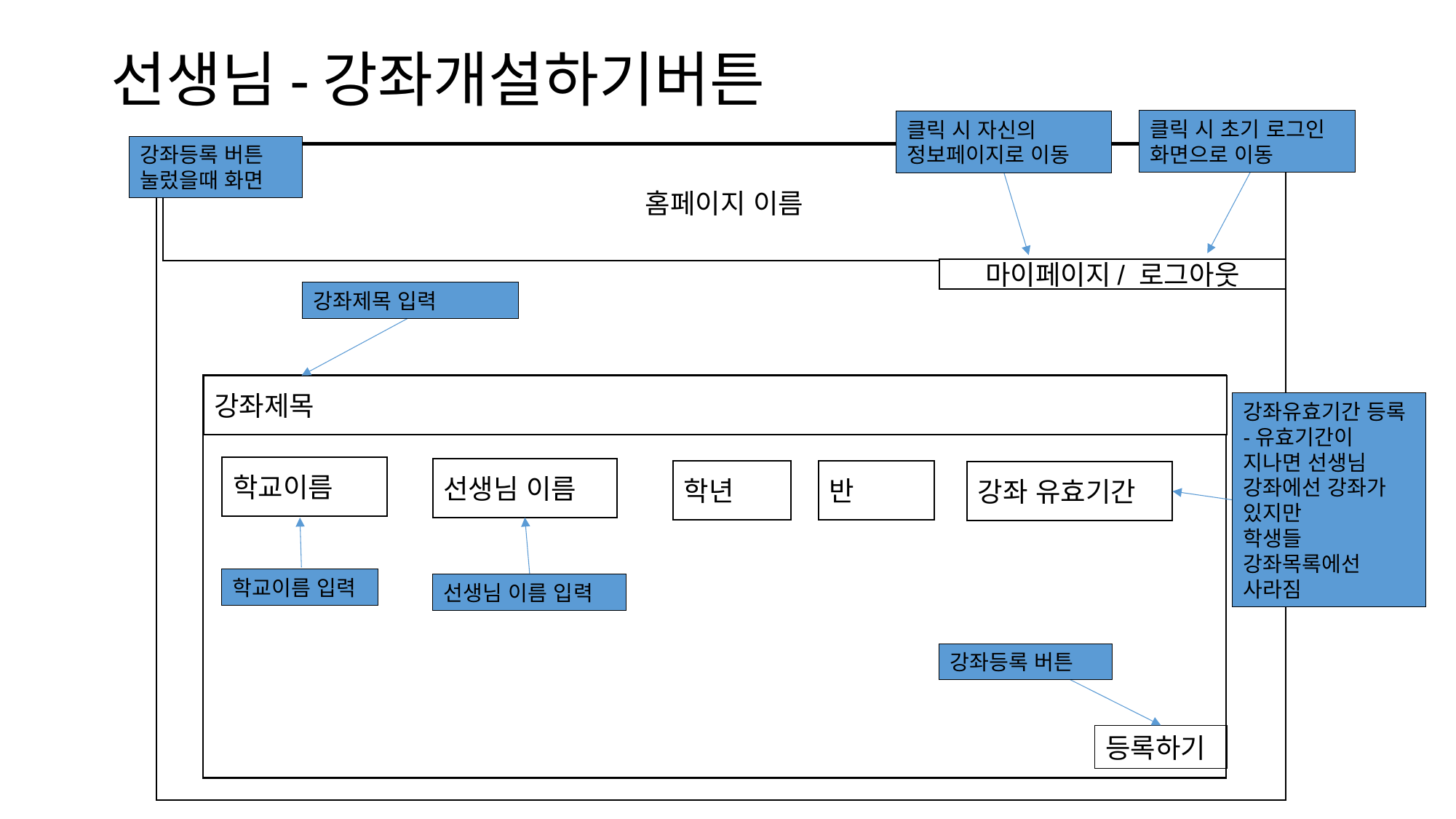

# 선생님-강좌개설하기버튼
클릭 시 초기 로그인 화면으로 이동
클릭 시 자신의 정보페이지로 이동
강좌등록 버튼
눌렀을때 화면

홈페이지 이름
마이페이지/ 로그아웃
강좌제목 입력

강좌제목
강좌유효기간 등록
-유효기간이 지나면 선생님 강좌에선 강좌가 있지만
학생들 강좌목록에선 사라짐
학교이름
선생님 이름
학년
반
강좌 유효기간
학교이름 입력
선생님 이름 입력
강좌등록 버튼
등록하기